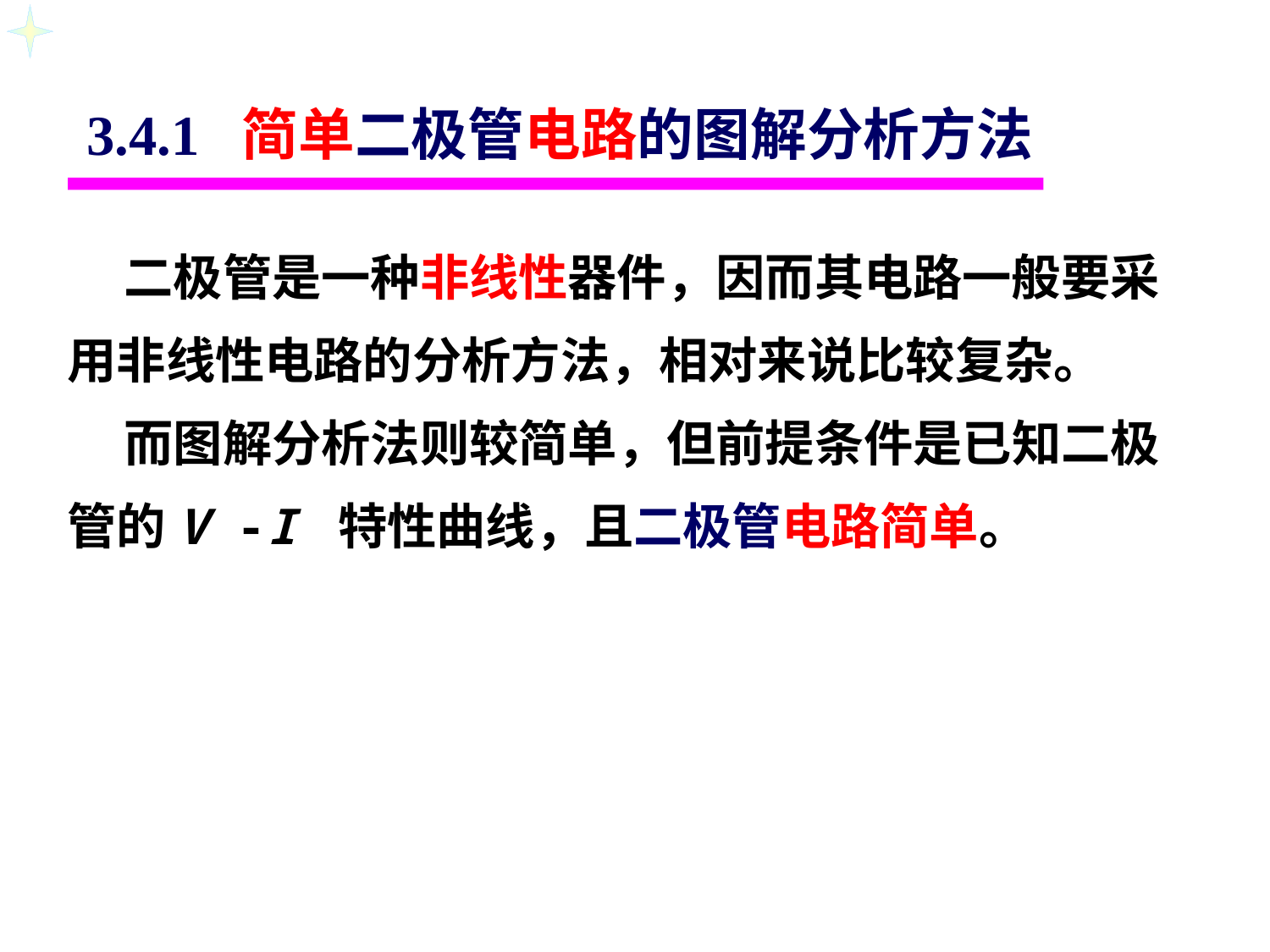

3.4.1  简单二极管电路的图解分析方法

    二极管是一种非线性器件，因而其电路一般要采用非线性电路的分析方法，相对来说比较复杂。
    而图解分析法则较简单，但前提条件是已知二极管的V -I 特性曲线，且二极管电路简单。